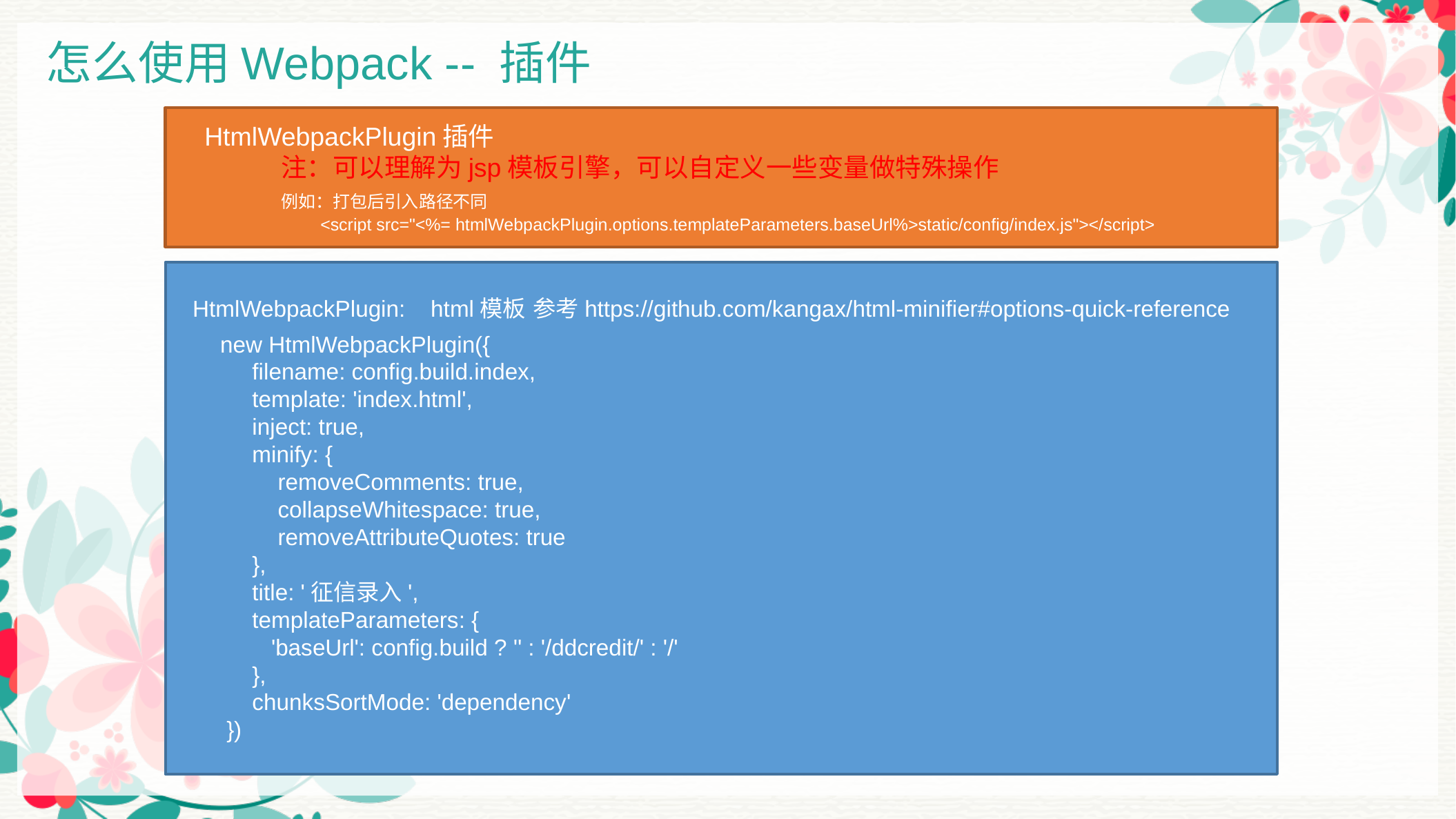

怎么使用Webpack -- 插件
    HtmlWebpackPlugin插件
            注：可以理解为jsp模板引擎，可以自定义一些变量做特殊操作
            例如：打包后引入路径不同
                              <script src="<%= htmlWebpackPlugin.options.templateParameters.baseUrl%>static/config/index.js"></script>
   HtmlWebpackPlugin:    html模板 参考https://github.com/kangax/html-minifier#options-quick-reference

       new HtmlWebpackPlugin({
            filename: config.build.index,
            template: 'index.html',
            inject: true,
            minify: {
                removeComments: true,
                collapseWhitespace: true,
                removeAttributeQuotes: true
            },
            title: '征信录入',
            templateParameters: {
               'baseUrl': config.build ? '' : '/ddcredit/' : '/'
            },
            chunksSortMode: 'dependency'
        })